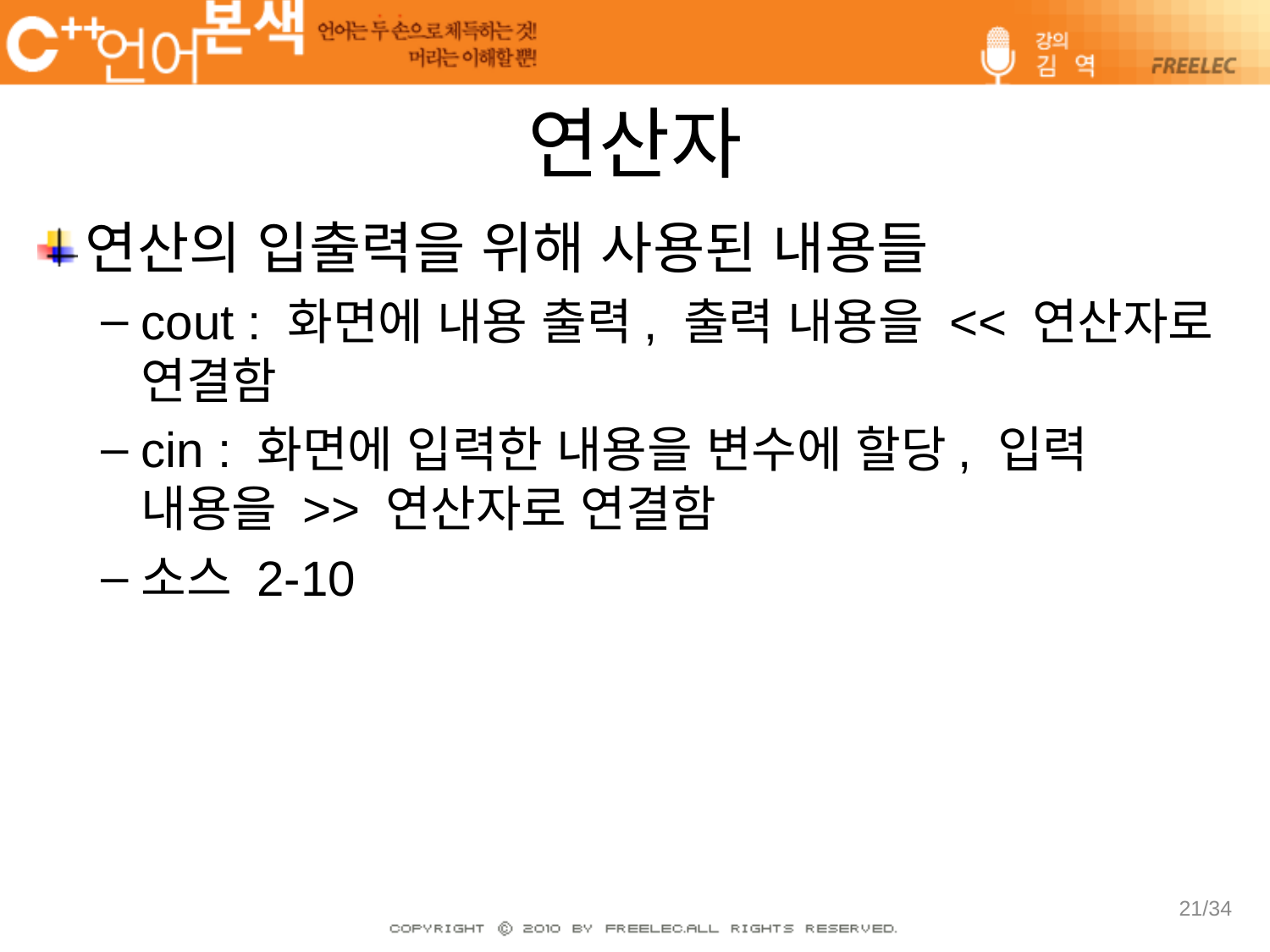

# 연산자
연산의 입출력을 위해 사용된 내용들
cout : 화면에 내용 출력, 출력 내용을 << 연산자로 연결함
cin : 화면에 입력한 내용을 변수에 할당, 입력 내용을 >> 연산자로 연결함
소스 2-10
21/34